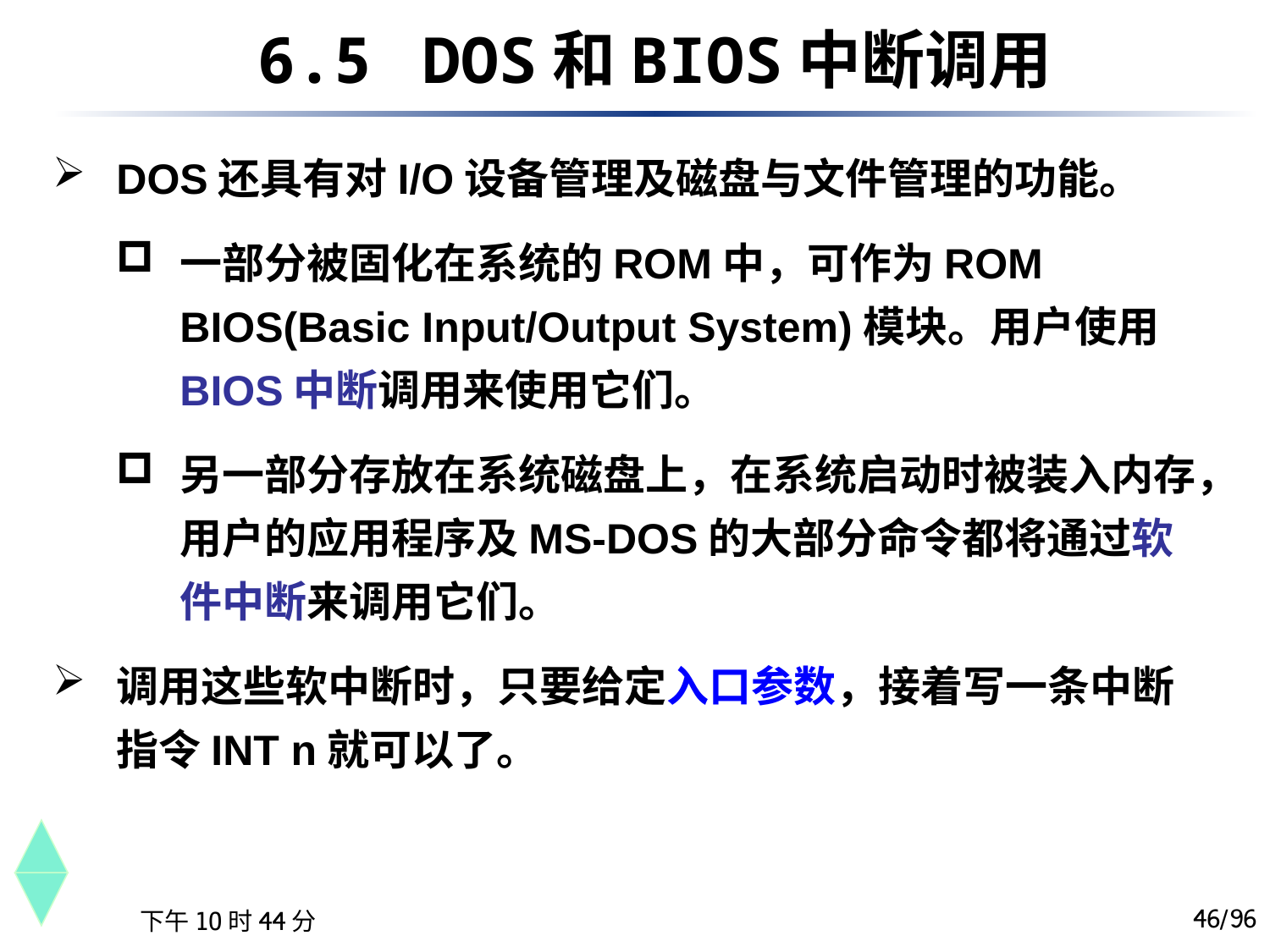

6.5	 DOS和BIOS中断调用
DOS还具有对I/O设备管理及磁盘与文件管理的功能。
一部分被固化在系统的ROM中，可作为ROM BIOS(Basic Input/Output System)模块。用户使用BIOS中断调用来使用它们。
另一部分存放在系统磁盘上，在系统启动时被装入内存，用户的应用程序及MS-DOS的大部分命令都将通过软件中断来调用它们。
调用这些软中断时，只要给定入口参数，接着写一条中断指令INT n就可以了。
46/96
下午10时44分